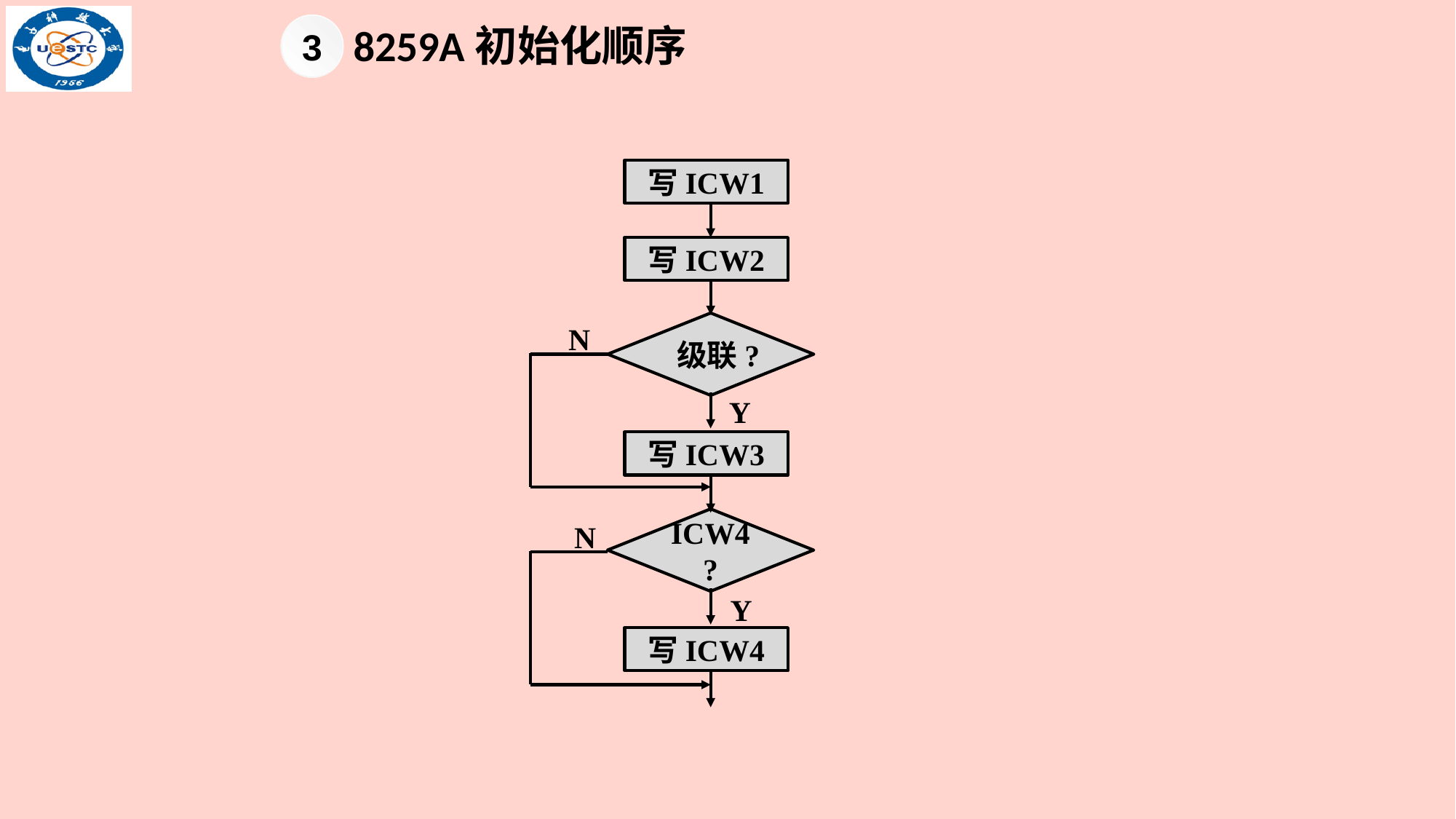

8259A初始化顺序

3
写ICW1
写ICW2
级联?
N
Y
写ICW3
ICW4?
N
Y
写ICW4